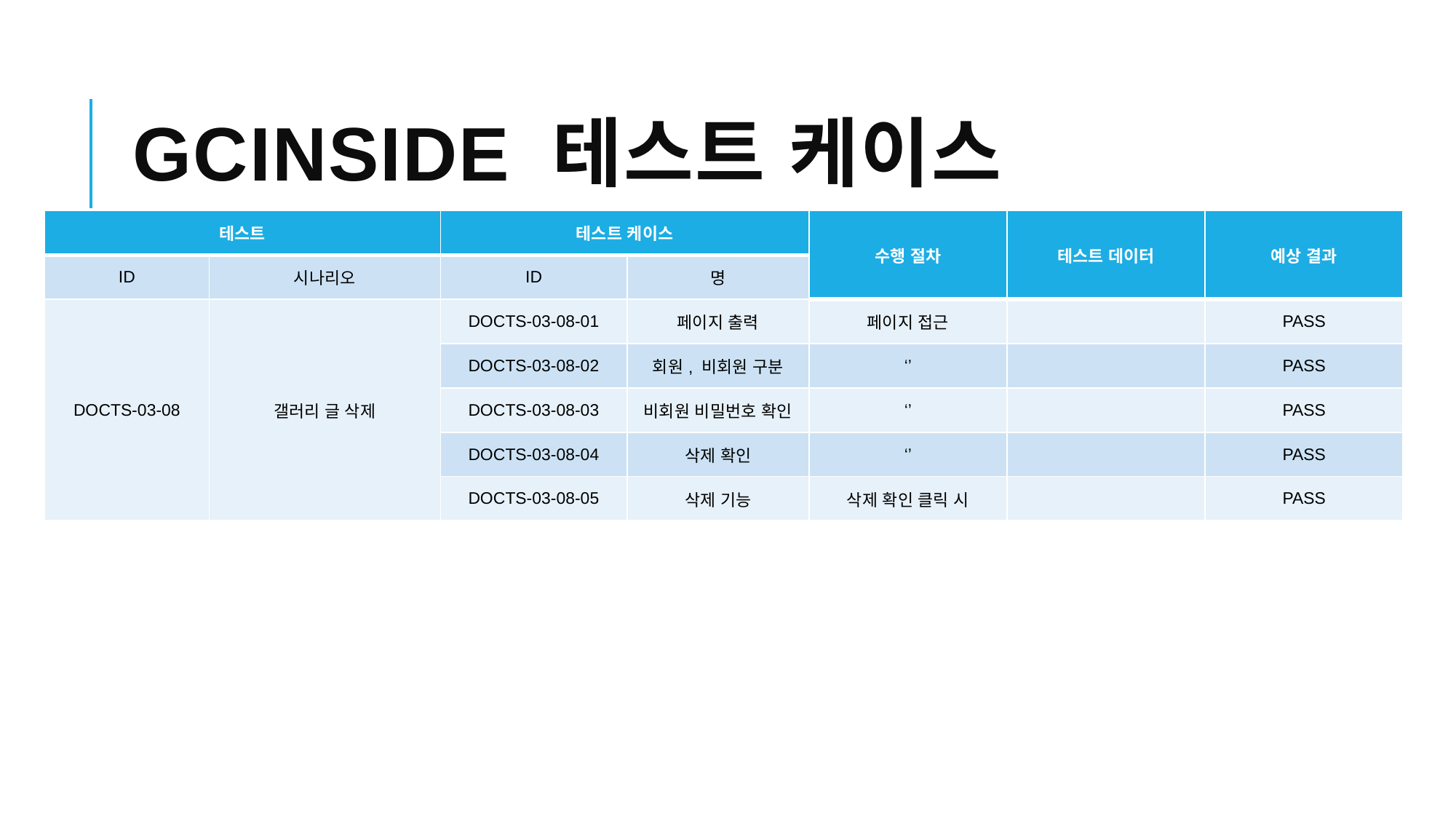

# GCInside 테스트 케이스
| 테스트 |  | 테스트 케이스 |  | 수행 절차 | 테스트 데이터 | 예상 결과 |
| --- | --- | --- | --- | --- | --- | --- |
| ID | 시나리오 | ID | 명 |  |  |  |
| DOCTS-03-08 | 갤러리 글 삭제 | DOCTS-03-08-01 | 페이지 출력 | 페이지 접근 |  | PASS |
|  |  | DOCTS-03-08-02 | 회원, 비회원 구분 | ‘’ |  | PASS |
|  |  | DOCTS-03-08-03 | 비회원 비밀번호 확인 | ‘’ |  | PASS |
|  |  | DOCTS-03-08-04 | 삭제 확인 | ‘’ |  | PASS |
|  |  | DOCTS-03-08-05 | 삭제 기능 | 삭제 확인 클릭 시 |  | PASS |